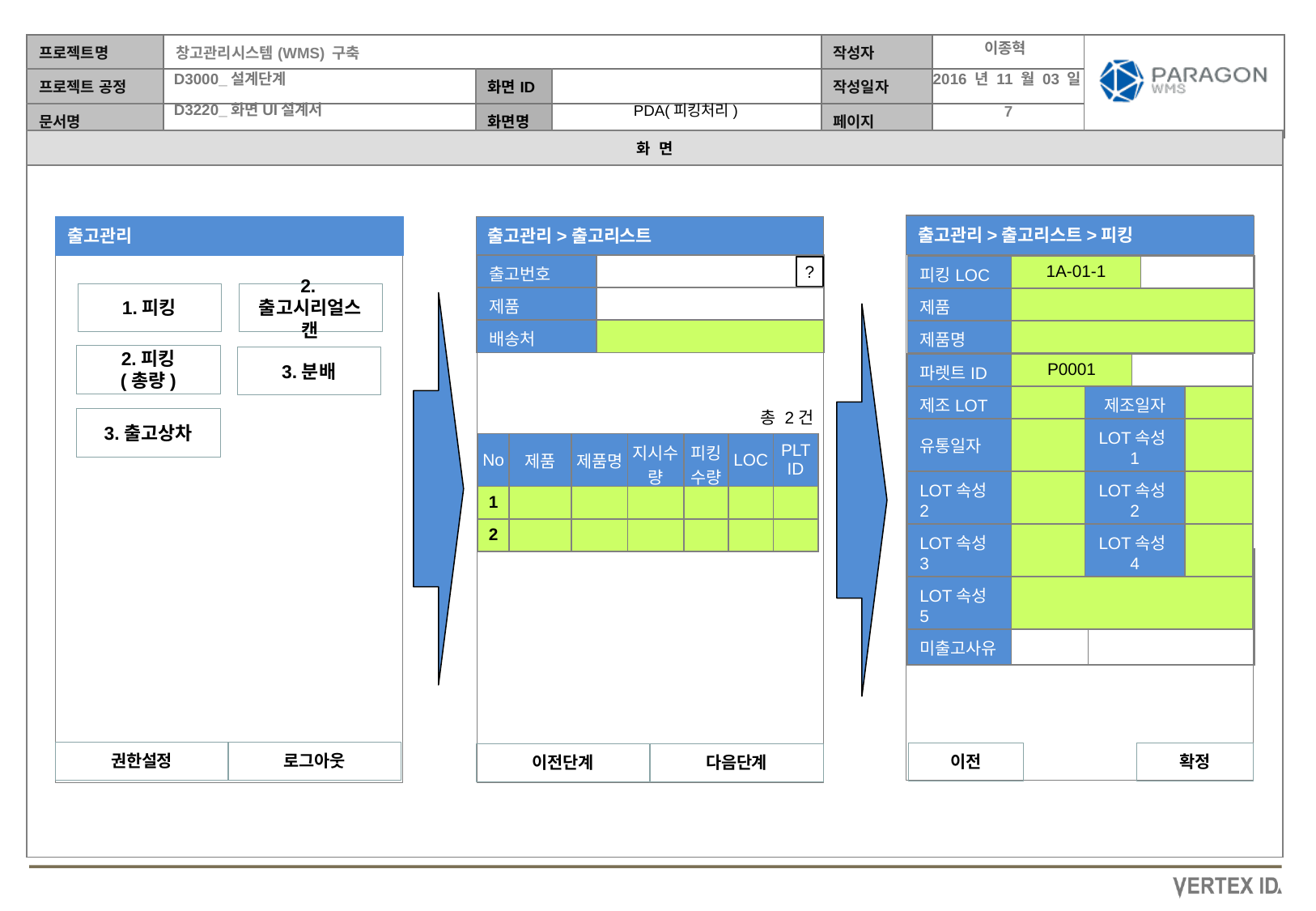

이종혁
2016 년 11 월 03 일
PDA(피킹처리)

출고관리>출고리스트>피킹
출고관리>출고리스트
출고관리

| 출고번호 |  |
| --- | --- |
| 제품 |  |
| 배송처 |  |
| 피킹LOC | 1A-01-1 |  |
| --- | --- | --- |
| 제품 |  |  |
| 제품명 |  |  |
?
1.피킹
2.출고시리얼스캔

2.피킹
(총량)
3.분배
| 파렛트ID | P0001 |  |  |  |  |  |  |  |  |
| --- | --- | --- | --- | --- | --- | --- | --- | --- | --- |
| 제조LOT |  |  | 제조일자 |  |  |  |  |  |  |
| 유통일자 |  |  | LOT속성1 |  |  |  |  |  |  |
| LOT속성2 |  |  | LOT속성2 |  |  |  |  |  |  |
| LOT속성3 |  |  | LOT속성4 |  |  |  |  |  |  |
| LOT속성5 |  |  |  |  |  |  |  |  |  |
총 2건
3.출고상차
| No | 제품 | 제품명 | 지시수량 | 피킹수량 | LOC | PLT ID |
| --- | --- | --- | --- | --- | --- | --- |
| 1 |  |  |  |  |  |  |
| 2 |  |  |  |  |  |  |
| 지시수량 |  | PLT |  | BOX |  | EA |
| --- | --- | --- | --- | --- | --- | --- |
| 피킹수량 |  |  |  |  |  |  |
| 미출고사유 |  |  |  |  |  |  |
권한설정
로그아웃
이전
확정
이전단계
다음단계